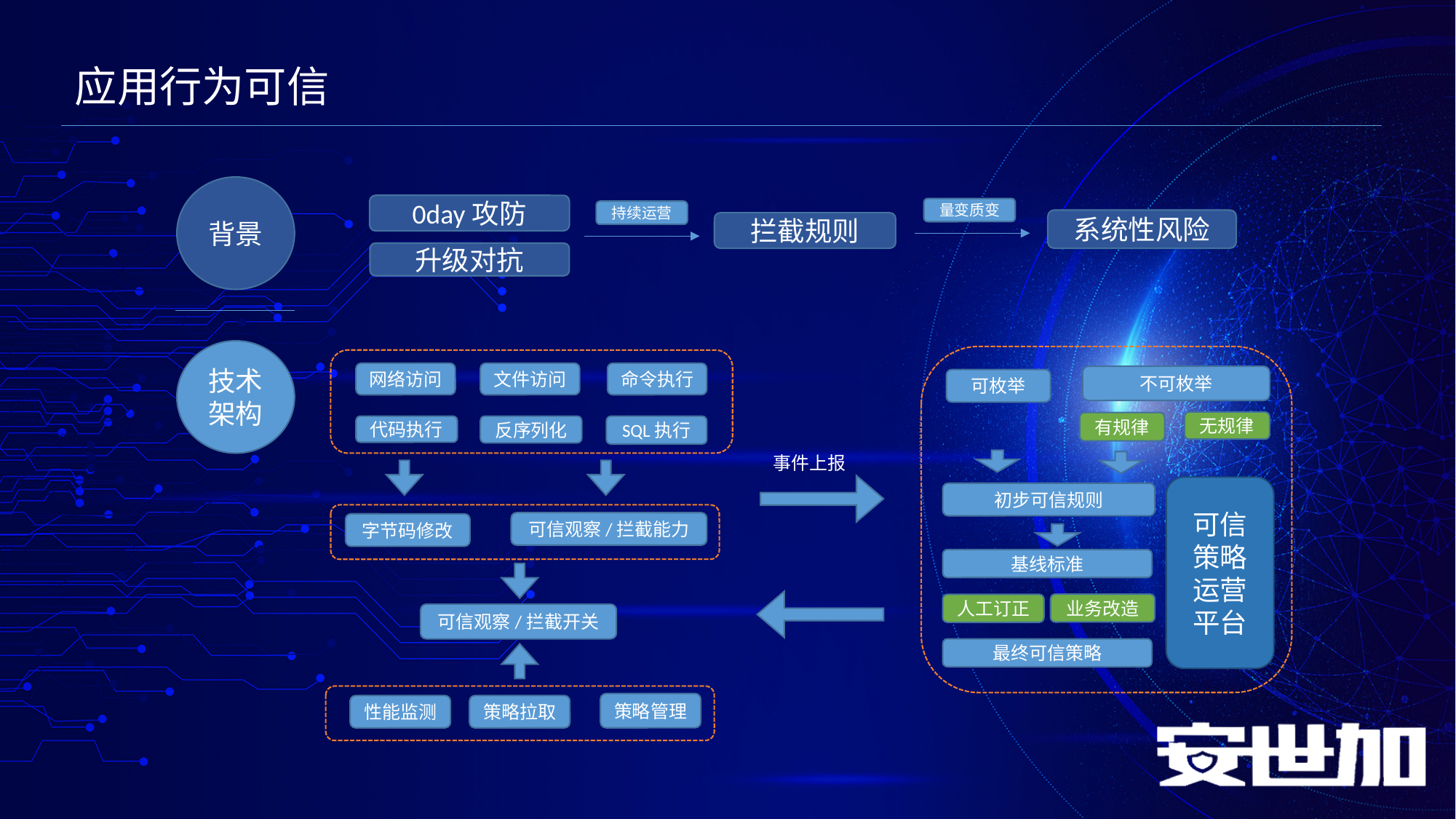

E6636BC20180234D78A0072836F0BB30E2B9B20219E46BF0A6D98C31B1592B21FB44B238C16D7B0A22092F08C84627EBC20921DA41D05BA11BBFC26B7D0E24DC24FC29AD4C2776E744B82FC763524E579646E27E729715E3F80C9193F0205C58D8962992FE3
应用行为可信
背景
0day攻防
量变质变
持续运营
系统性风险
拦截规则
升级对抗
技术架构

网络访问
文件访问
命令执行
不可枚举
可枚举
无规律
有规律
代码执行
反序列化
SQL执行

事件上报

可信策略运营平台
初步可信规则

可信观察/拦截能力
字节码修改

基线标准

业务改造
人工订正
可信观察/拦截开关
最终可信策略

策略管理
性能监测
策略拉取